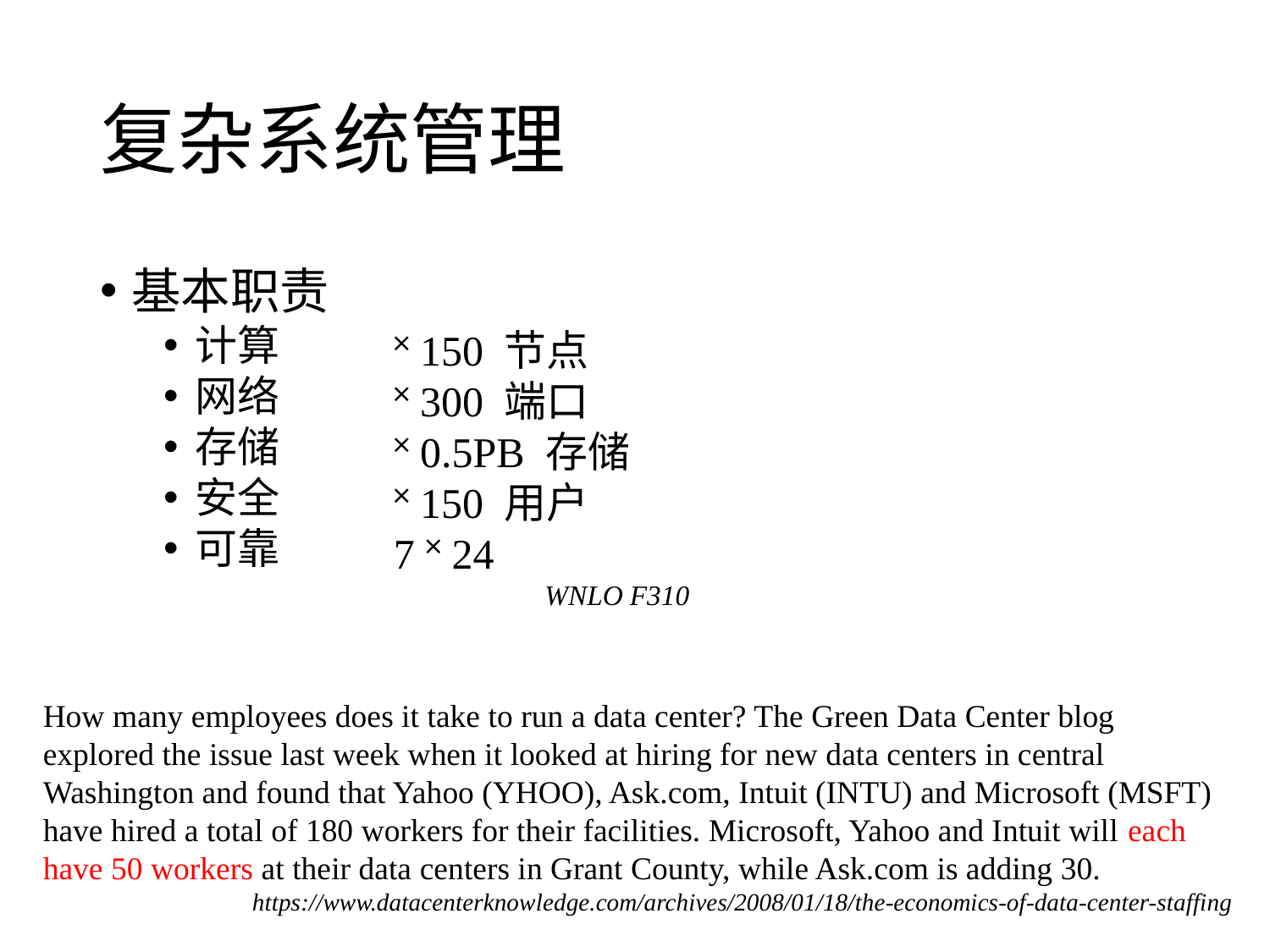

# 复杂系统管理
基本职责
计算
网络
存储
安全
可靠
˟ 150 节点
˟ 300 端口
˟ 0.5PB 存储
˟ 150 用户
7 ˟ 24
WNLO F310
How many employees does it take to run a data center? The Green Data Center blog explored the issue last week when it looked at hiring for new data centers in central Washington and found that Yahoo (YHOO), Ask.com, Intuit (INTU) and Microsoft (MSFT) have hired a total of 180 workers for their facilities. Microsoft, Yahoo and Intuit will each have 50 workers at their data centers in Grant County, while Ask.com is adding 30.
https://www.datacenterknowledge.com/archives/2008/01/18/the-economics-of-data-center-staffing